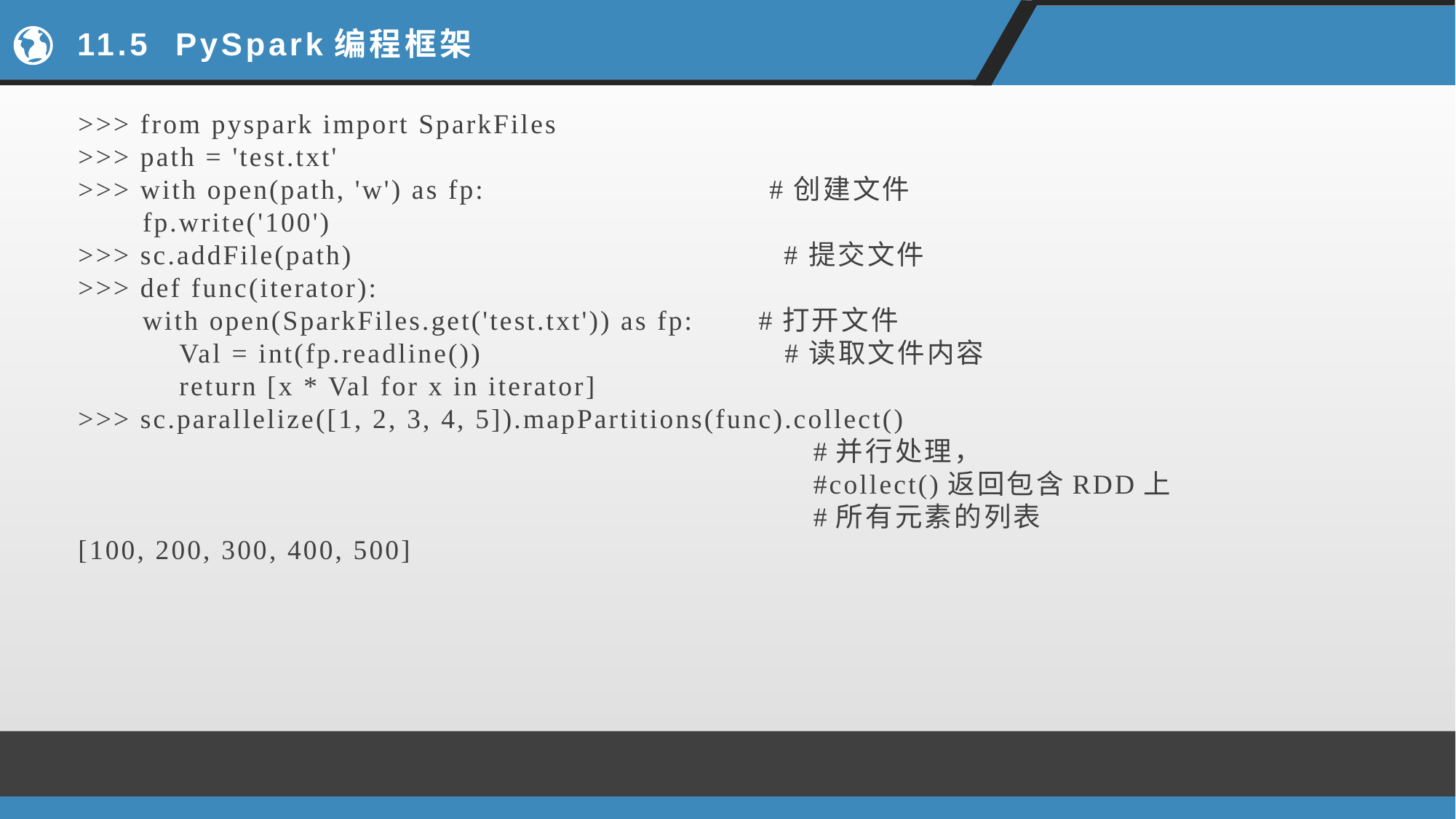

# 11.5  PySpark编程框架

>>> from pyspark import SparkFiles
>>> path = 'test.txt'
>>> with open(path, 'w') as fp:                               #创建文件
       fp.write('100')
>>> sc.addFile(path)                                               #提交文件
>>> def func(iterator):
       with open(SparkFiles.get('test.txt')) as fp:       #打开文件
           Val = int(fp.readline())                                 #读取文件内容
           return [x * Val for x in iterator]
>>> sc.parallelize([1, 2, 3, 4, 5]).mapPartitions(func).collect()
                                                                                #并行处理，
                                                                                #collect()返回包含RDD上
                                                                                #所有元素的列表
[100, 200, 300, 400, 500]